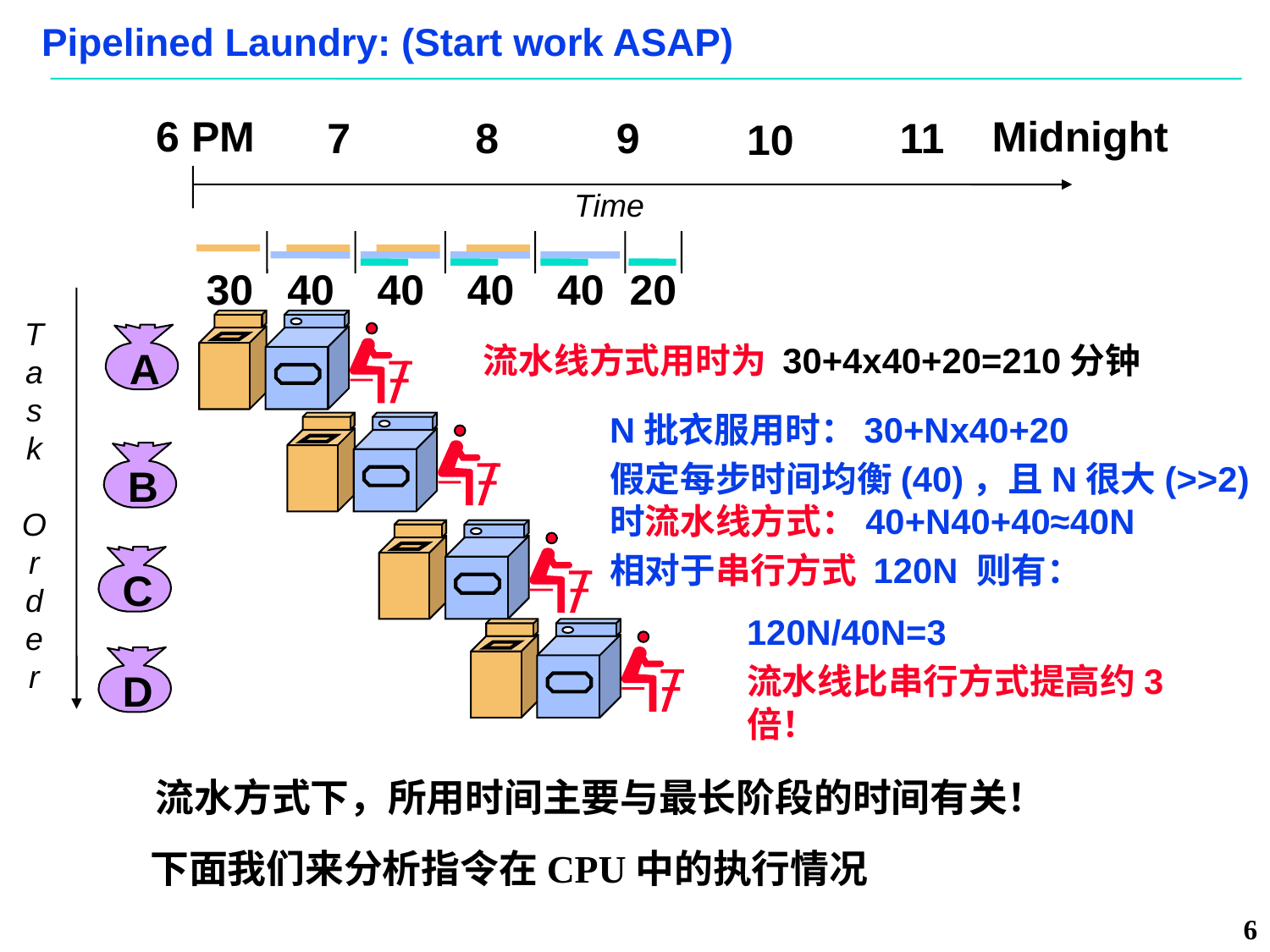

# Pipelined Laundry: (Start work ASAP)
6 PM
Midnight
7
8
9
11
10

Time

40

40

40

30
40
20

T
a
s
k

O
r
d
e
r

A
流水线方式用时为 30+4x40+20=210分钟
N批衣服用时：30+Nx40+20
假定每步时间均衡(40)，且N很大(>>2)时流水线方式：40+N40+40≈40N
相对于串行方式 120N 则有：

B

C
120N/40N=3
流水线比串行方式提高约3倍！

D
流水方式下，所用时间主要与最长阶段的时间有关！
下面我们来分析指令在CPU中的执行情况